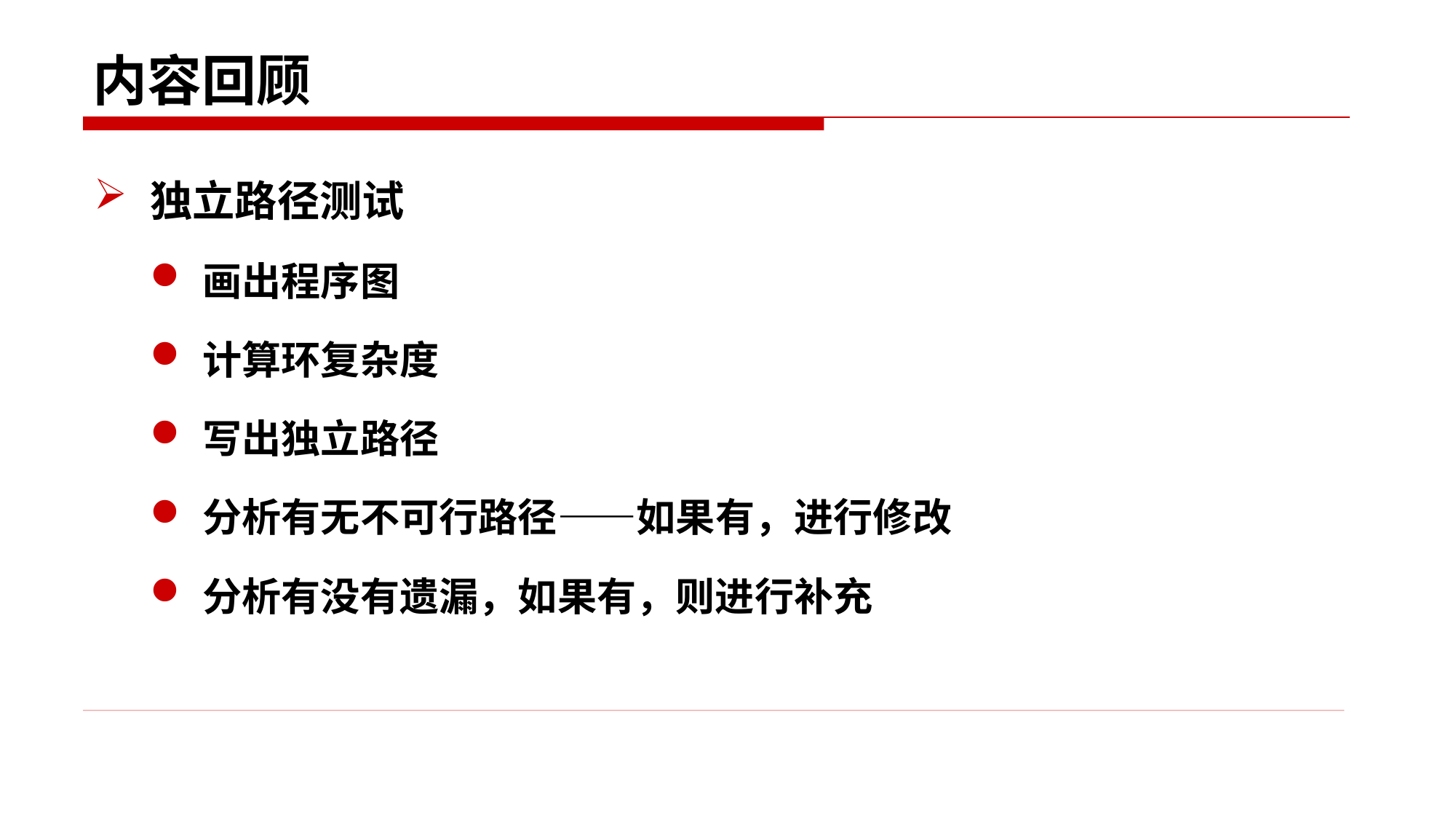

# 内容回顾
独立路径测试
画出程序图
计算环复杂度
写出独立路径
分析有无不可行路径——如果有，进行修改
分析有没有遗漏，如果有，则进行补充